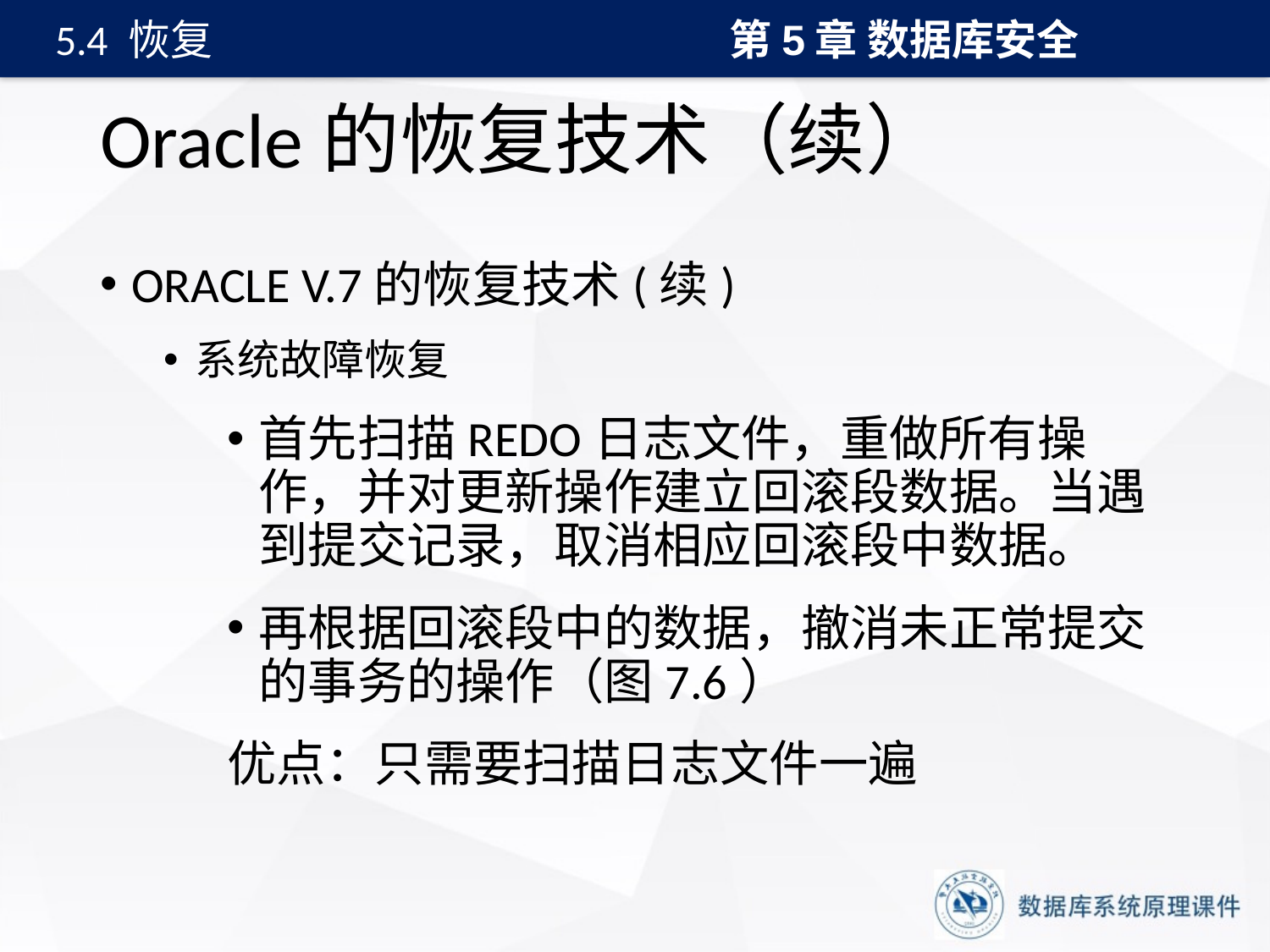

第5章 数据库安全
5.4 恢复
# Oracle的恢复技术（续）
ORACLE V.7的恢复技术(续)
系统故障恢复
首先扫描REDO日志文件，重做所有操作，并对更新操作建立回滚段数据。当遇到提交记录，取消相应回滚段中数据。
再根据回滚段中的数据，撤消未正常提交的事务的操作（图7.6）
优点：只需要扫描日志文件一遍